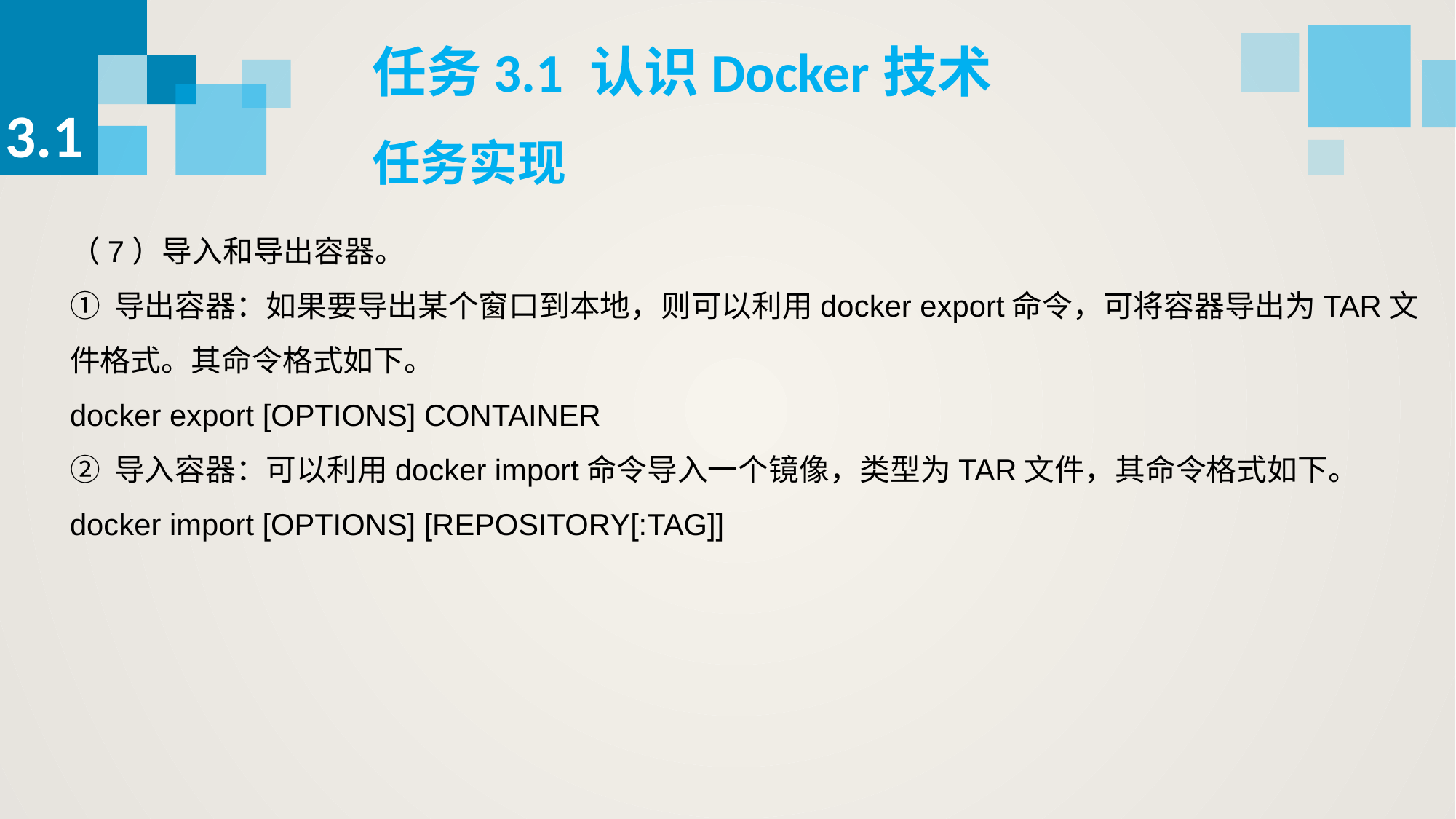

任务3.1 认识Docker技术
3.1
任务实现
（7）导入和导出容器。
① 导出容器：如果要导出某个窗口到本地，则可以利用docker export命令，可将容器导出为TAR文件格式。其命令格式如下。
docker export [OPTIONS] CONTAINER
② 导入容器：可以利用docker import命令导入一个镜像，类型为TAR文件，其命令格式如下。
docker import [OPTIONS] [REPOSITORY[:TAG]]